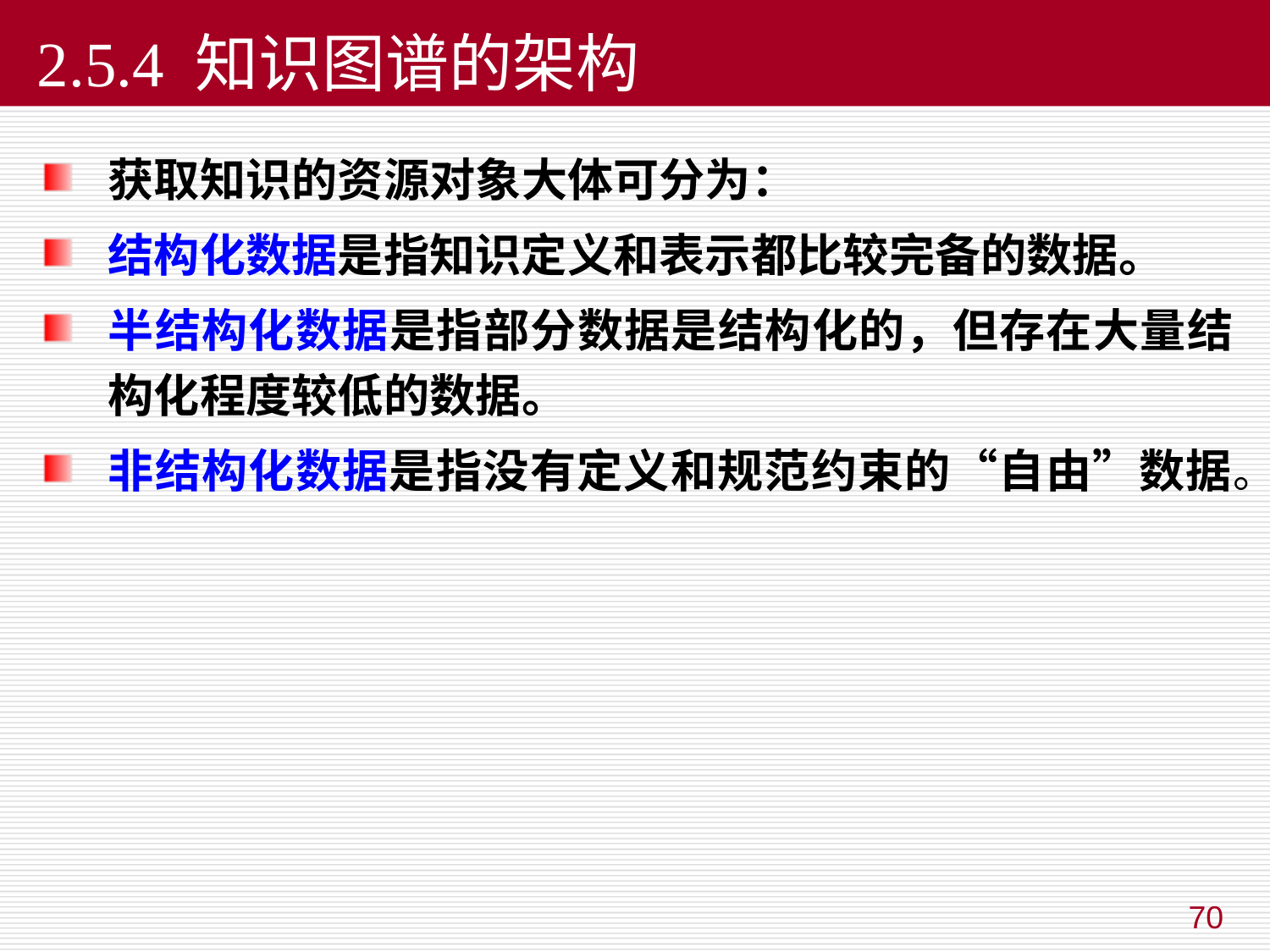

# 2.5.4 知识图谱的架构
获取知识的资源对象大体可分为：
结构化数据是指知识定义和表示都比较完备的数据。
半结构化数据是指部分数据是结构化的，但存在大量结构化程度较低的数据。
非结构化数据是指没有定义和规范约束的“自由”数据。
70